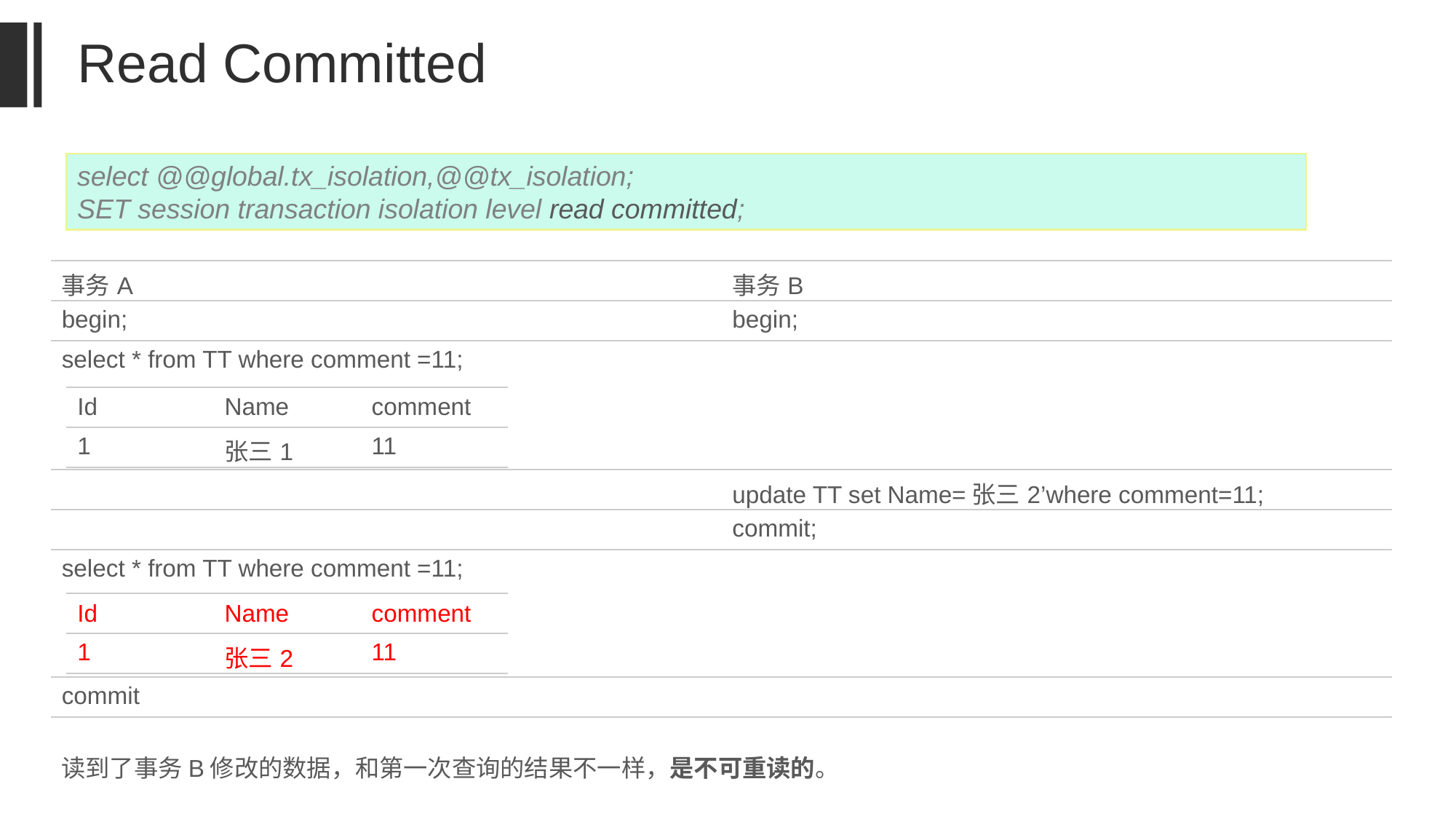

# Read Committed
select @@global.tx_isolation,@@tx_isolation;
SET session transaction isolation level read committed;
| 事务A | 事务B |
| --- | --- |
| begin; | begin; |
| select \* from TT where comment =11; |  |
|  | update TT set Name=张三2’where comment=11; |
|  | commit; |
| select \* from TT where comment =11; |  |
| commit |  |

| Id | Name | comment |
| --- | --- | --- |
| 1 | 张三1 | 11 |
| Id | Name | comment |
| --- | --- | --- |
| 1 | 张三2 | 11 |
读到了事务B修改的数据，和第一次查询的结果不一样，是不可重读的。